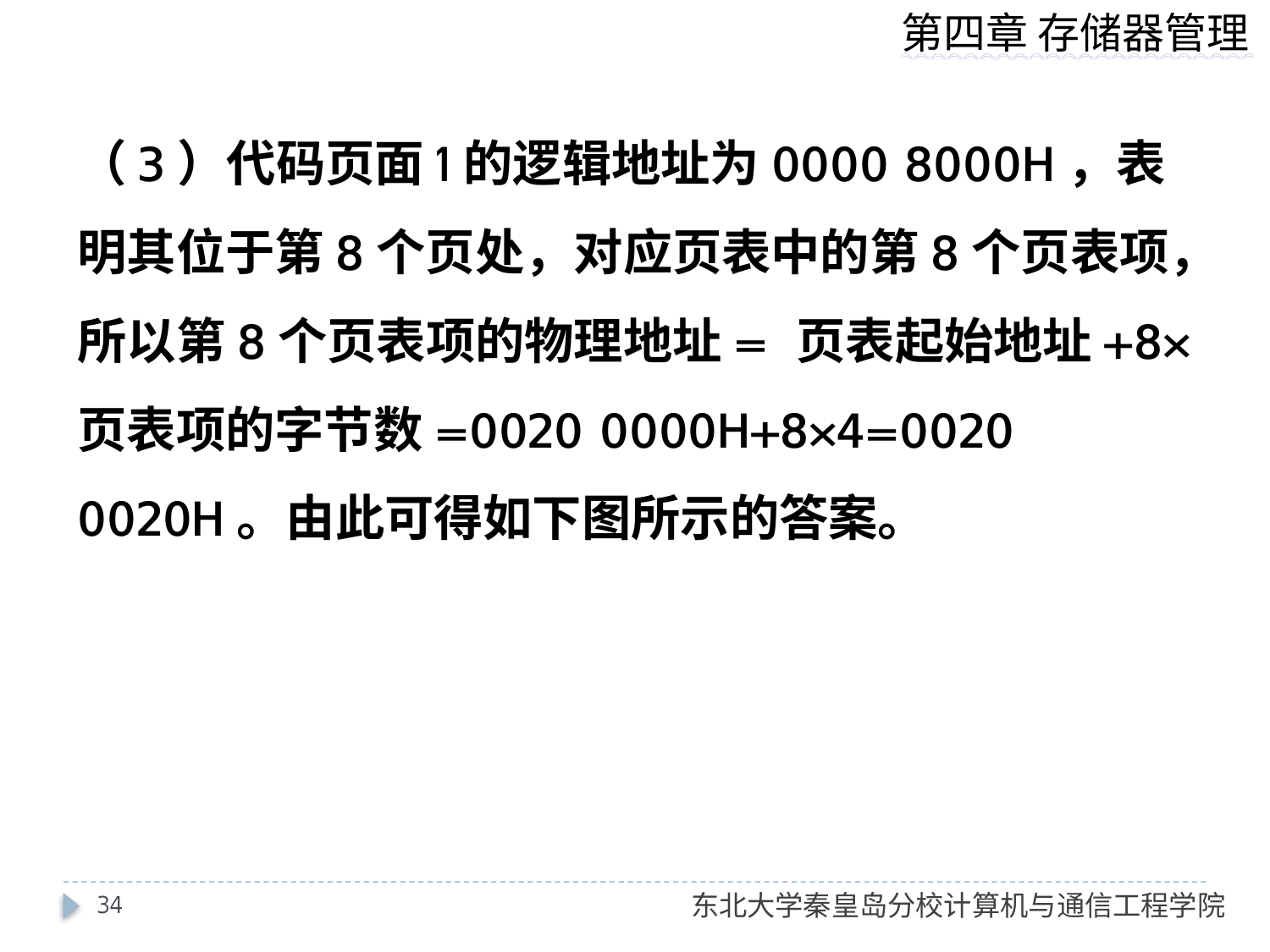

（3）代码页面1的逻辑地址为0000 8000H，表明其位于第8个页处，对应页表中的第8个页表项，所以第8个页表项的物理地址= 页表起始地址+8×页表项的字节数=0020 0000H+8×4=0020 0020H。由此可得如下图所示的答案。
34